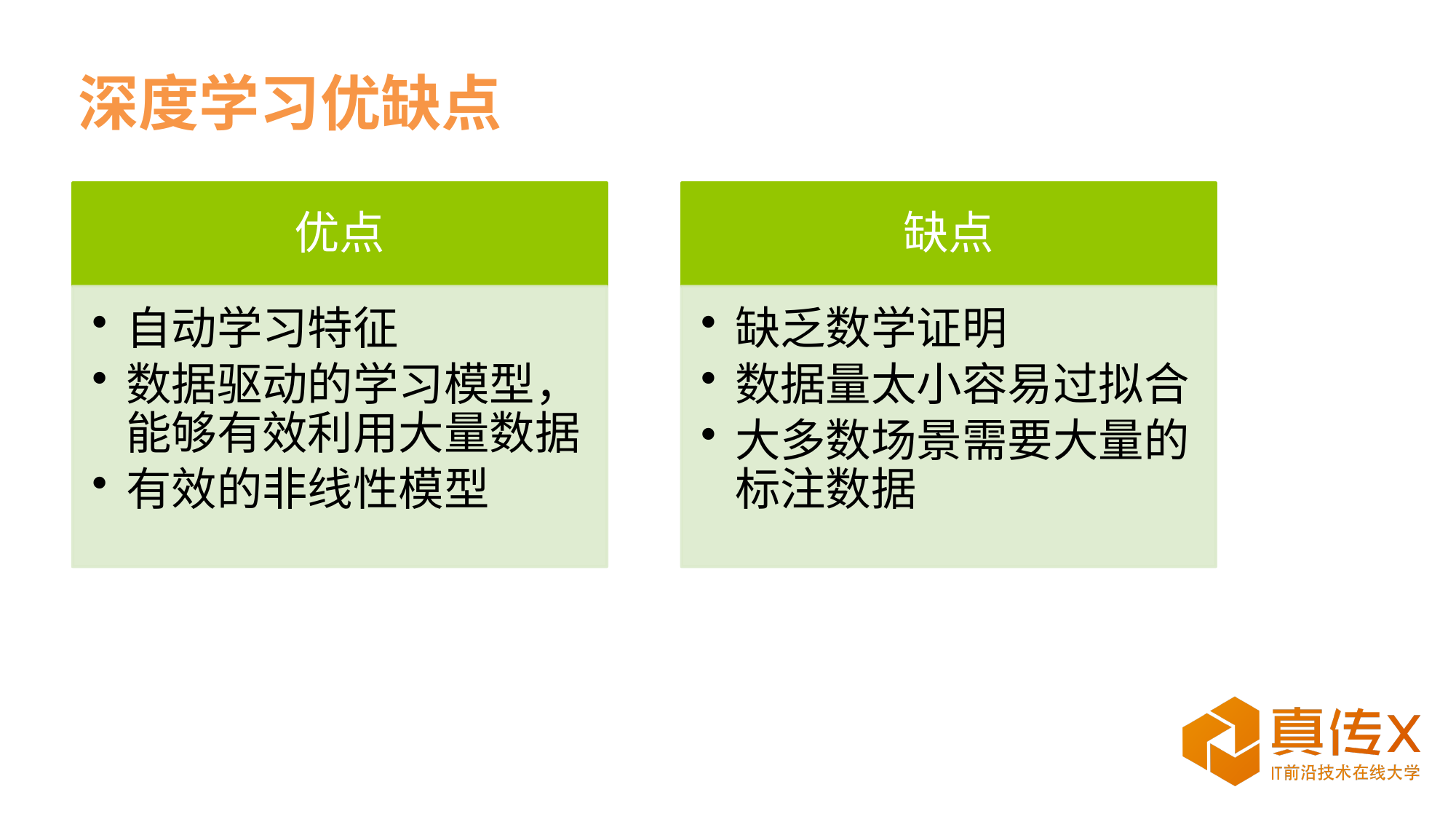

# 深度学习优缺点
优点
自动学习特征
数据驱动的学习模型，能够有效利用大量数据
有效的非线性模型
缺点
缺乏数学证明
数据量太小容易过拟合
大多数场景需要大量的标注数据